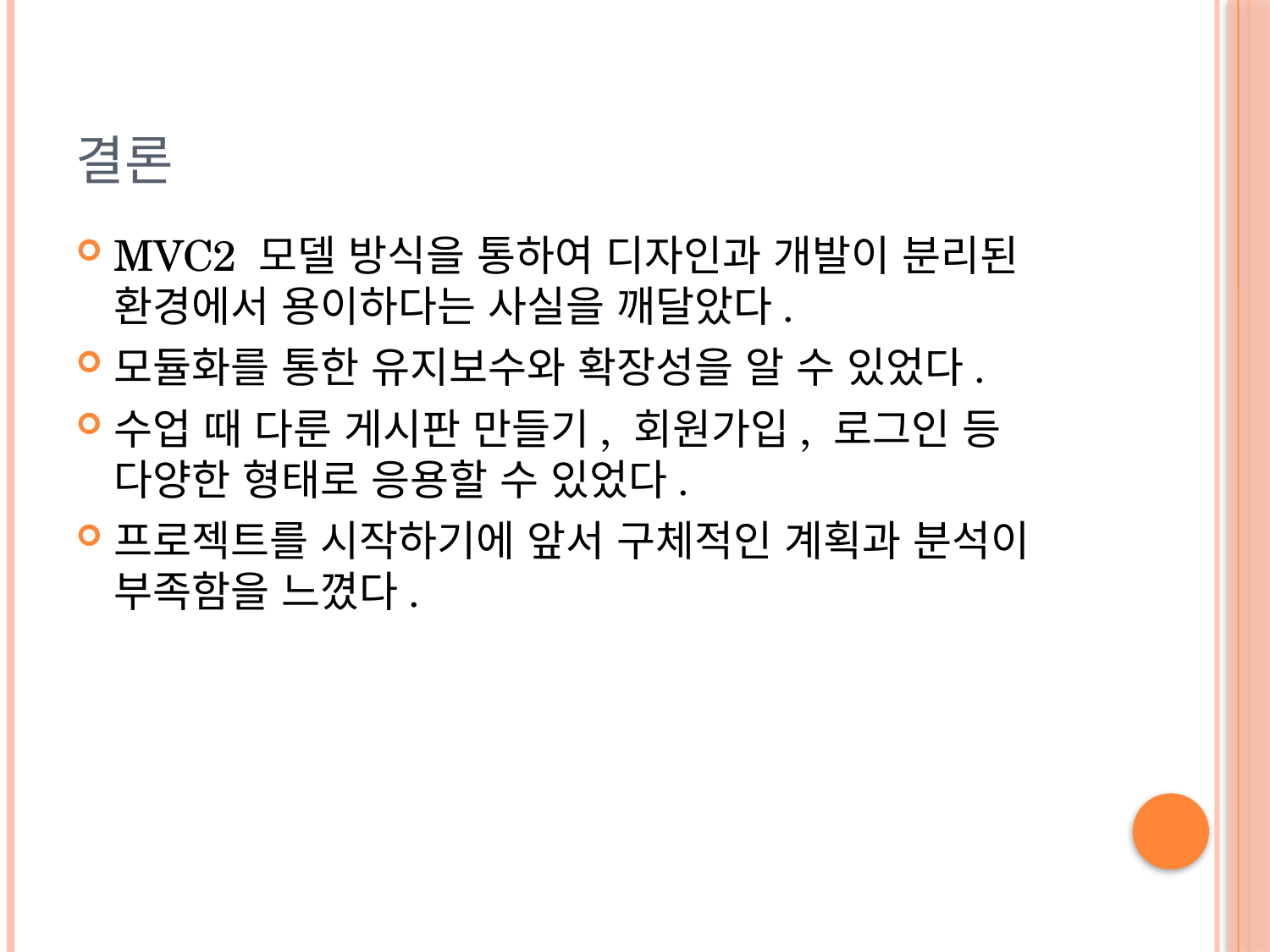

# 결론
MVC2 모델 방식을 통하여 디자인과 개발이 분리된 환경에서 용이하다는 사실을 깨달았다.
모듈화를 통한 유지보수와 확장성을 알 수 있었다.
수업 때 다룬 게시판 만들기, 회원가입, 로그인 등 다양한 형태로 응용할 수 있었다.
프로젝트를 시작하기에 앞서 구체적인 계획과 분석이 부족함을 느꼈다.